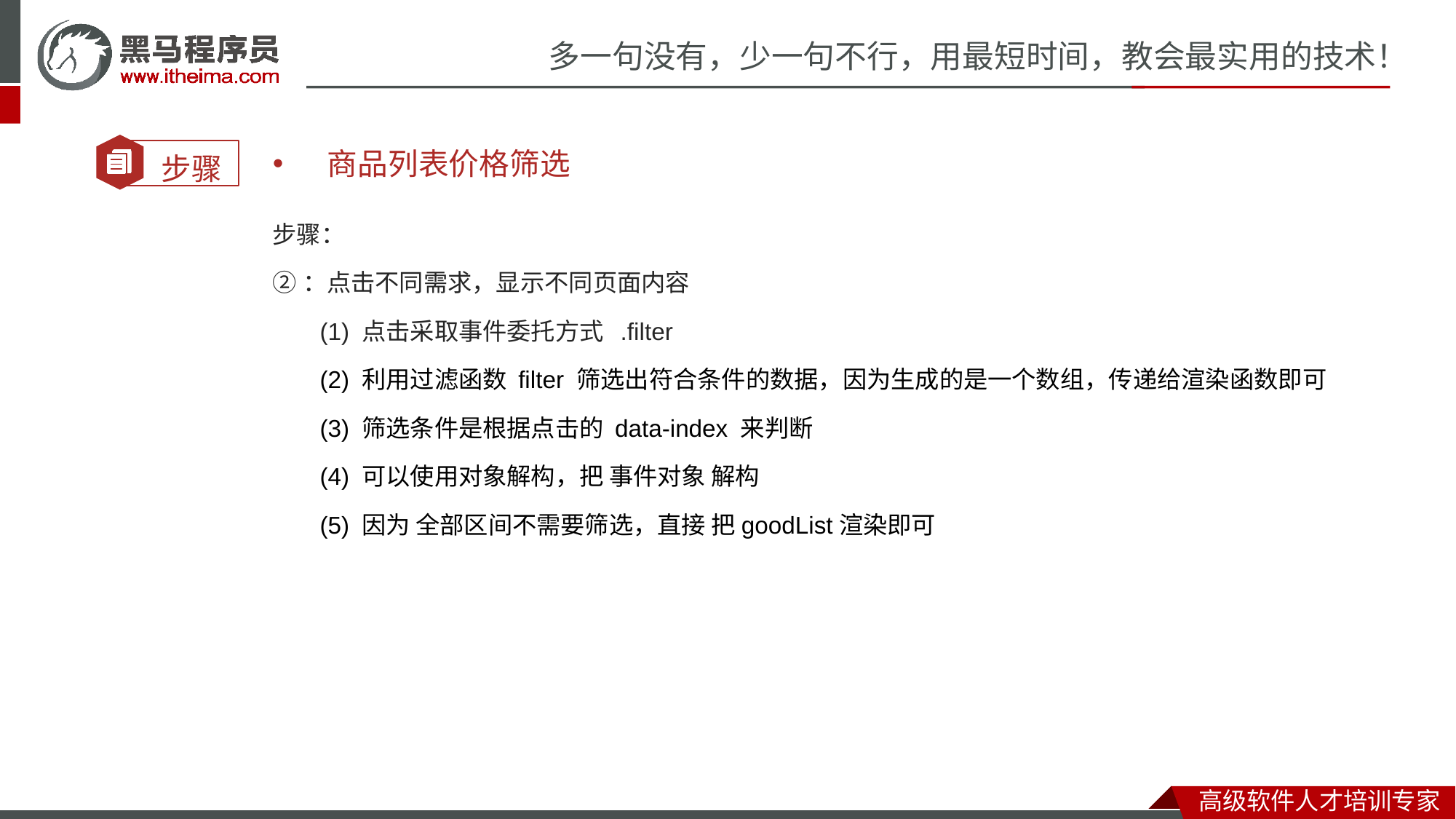

商品列表价格筛选
步骤：
②：点击不同需求，显示不同页面内容
       (1) 点击采取事件委托方式  .filter
       (2) 利用过滤函数 filter 筛选出符合条件的数据，因为生成的是一个数组，传递给渲染函数即可
       (3) 筛选条件是根据点击的 data-index 来判断
       (4) 可以使用对象解构，把 事件对象 解构
       (5) 因为 全部区间不需要筛选，直接 把goodList渲染即可